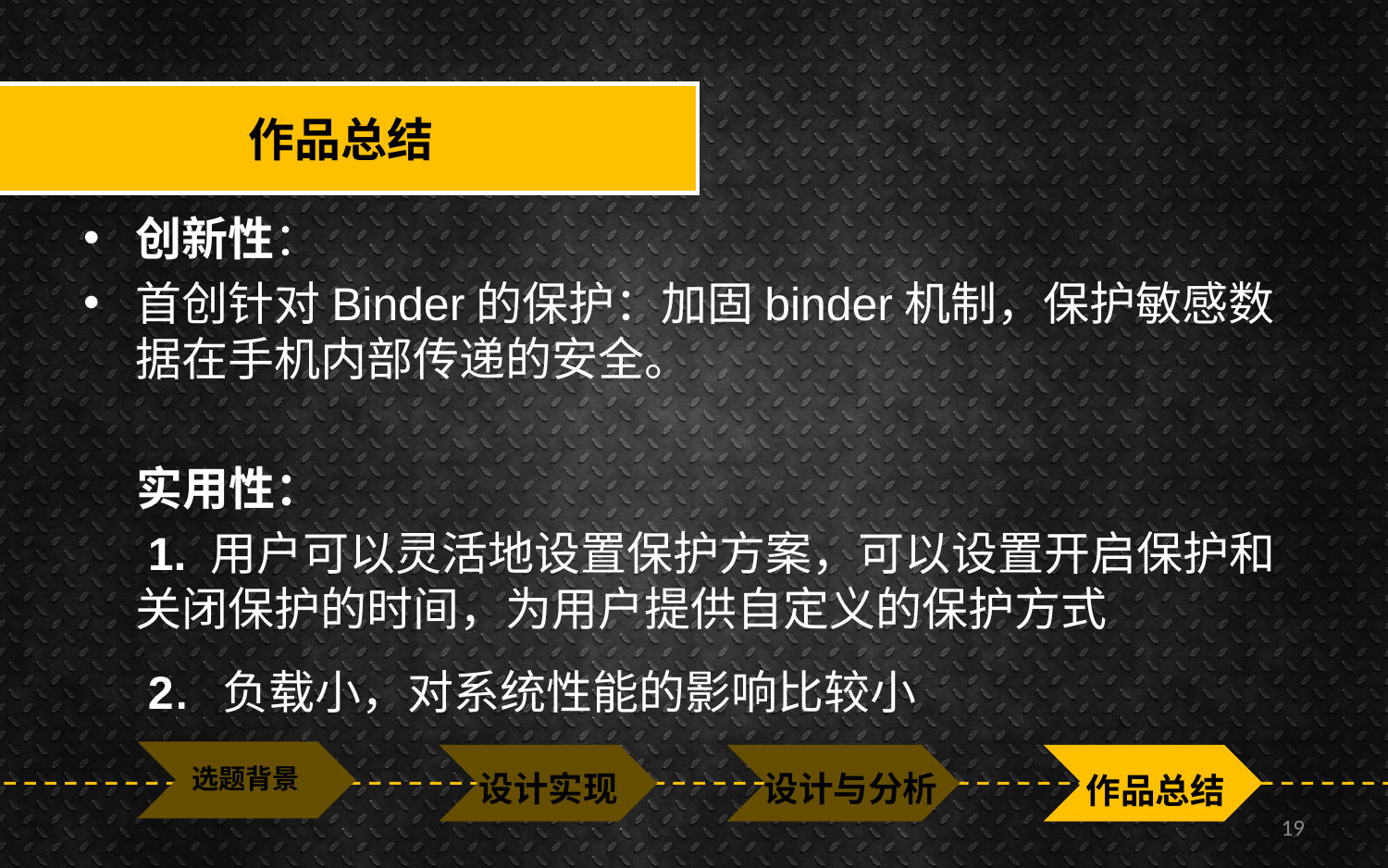

#
作品总结
创新性：
首创针对Binder的保护：加固binder机制，保护敏感数据在手机内部传递的安全。

    实用性：
     1. 用户可以灵活地设置保护方案，可以设置开启保护和关闭保护的时间，为用户提供自定义的保护方式
     2. 负载小，对系统性能的影响比较小

选题背景
设计实现
设计与分析
作品总结

19